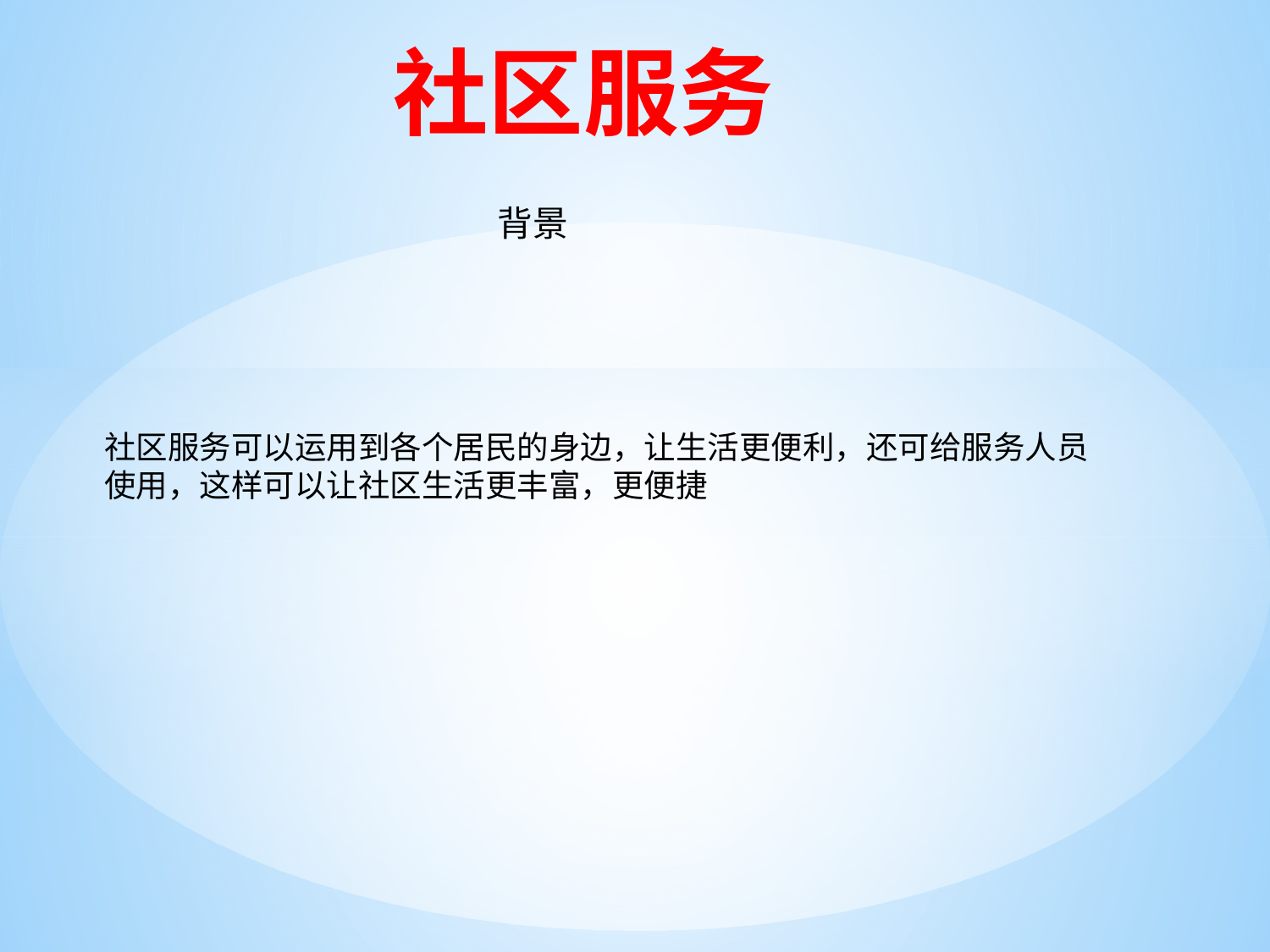

# 社区服务
背景

社区服务可以运用到各个居民的身边，让生活更便利，还可给服务人员
使用，这样可以让社区生活更丰富，更便捷